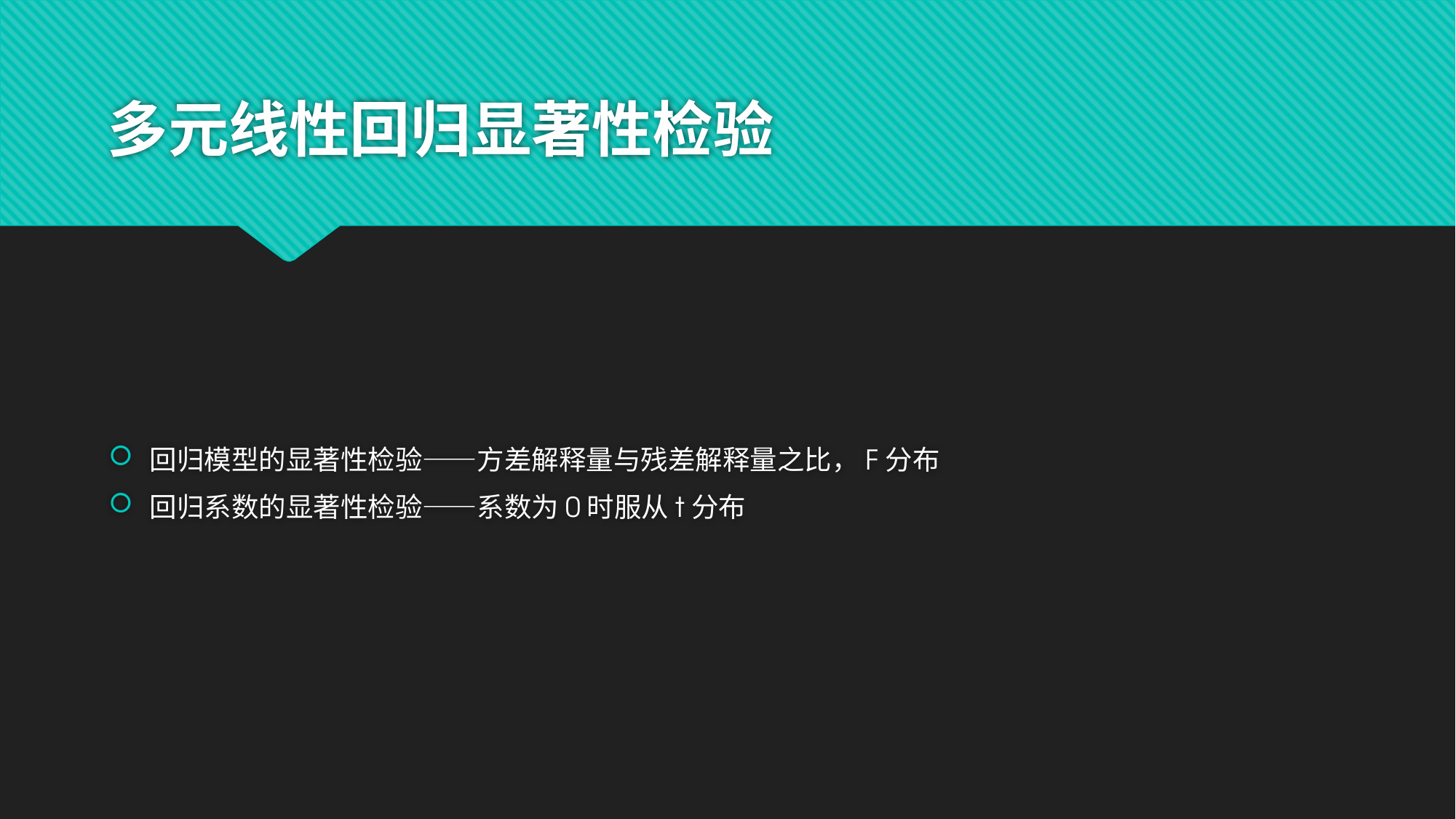

# 多元线性回归显著性检验
回归模型的显著性检验——方差解释量与残差解释量之比，F分布
回归系数的显著性检验——系数为0时服从t分布